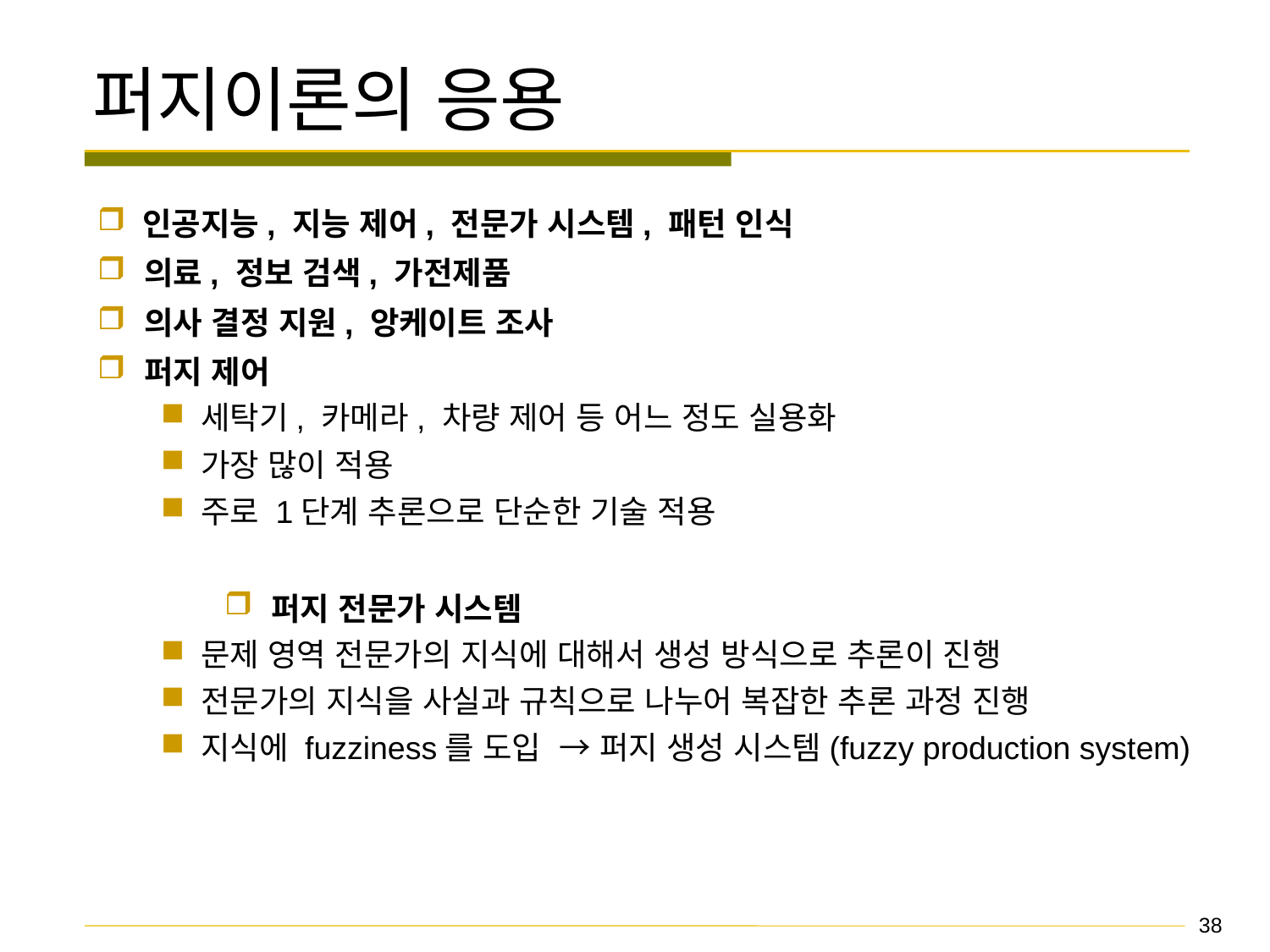

# 퍼지이론의 응용
 인공지능, 지능 제어, 전문가 시스템, 패턴 인식
 의료, 정보 검색, 가전제품
 의사 결정 지원, 앙케이트 조사
 퍼지 제어
세탁기, 카메라, 차량 제어 등 어느 정도 실용화
가장 많이 적용
주로 1단계 추론으로 단순한 기술 적용

 퍼지 전문가 시스템
문제 영역 전문가의 지식에 대해서 생성 방식으로 추론이 진행
전문가의 지식을 사실과 규칙으로 나누어 복잡한 추론 과정 진행
지식에 fuzziness를 도입  → 퍼지 생성 시스템(fuzzy production system)

38